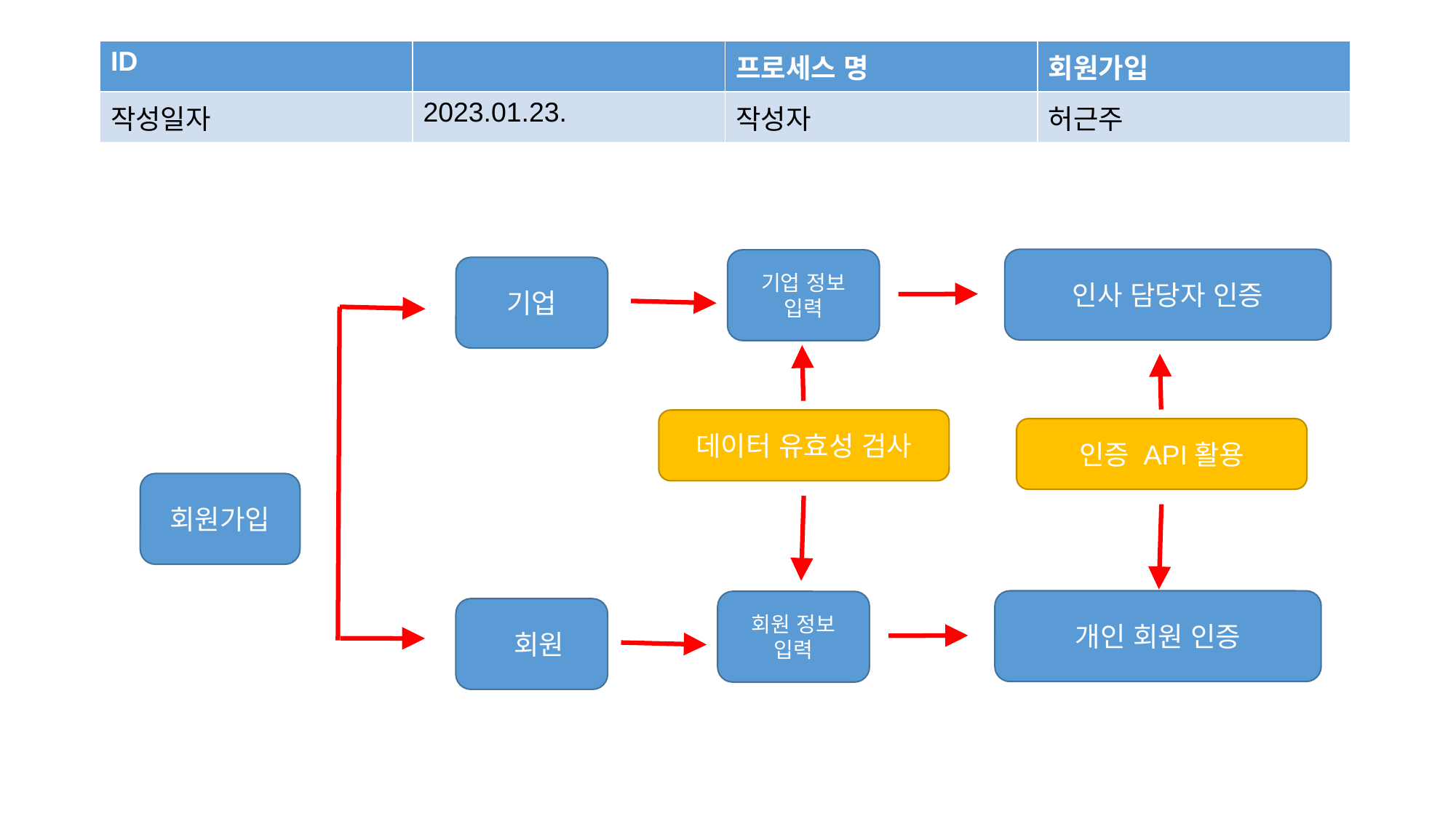

| ID |  | 프로세스 명 | 회원가입 |
| --- | --- | --- | --- |
| 작성일자 | 2023.01.23. | 작성자 | 허근주 |
인사 담당자 인증
기업 정보 입력
기업
데이터 유효성 검사
인증 API활용
회원가입
개인 회원 인증
회원 정보 입력
 회원